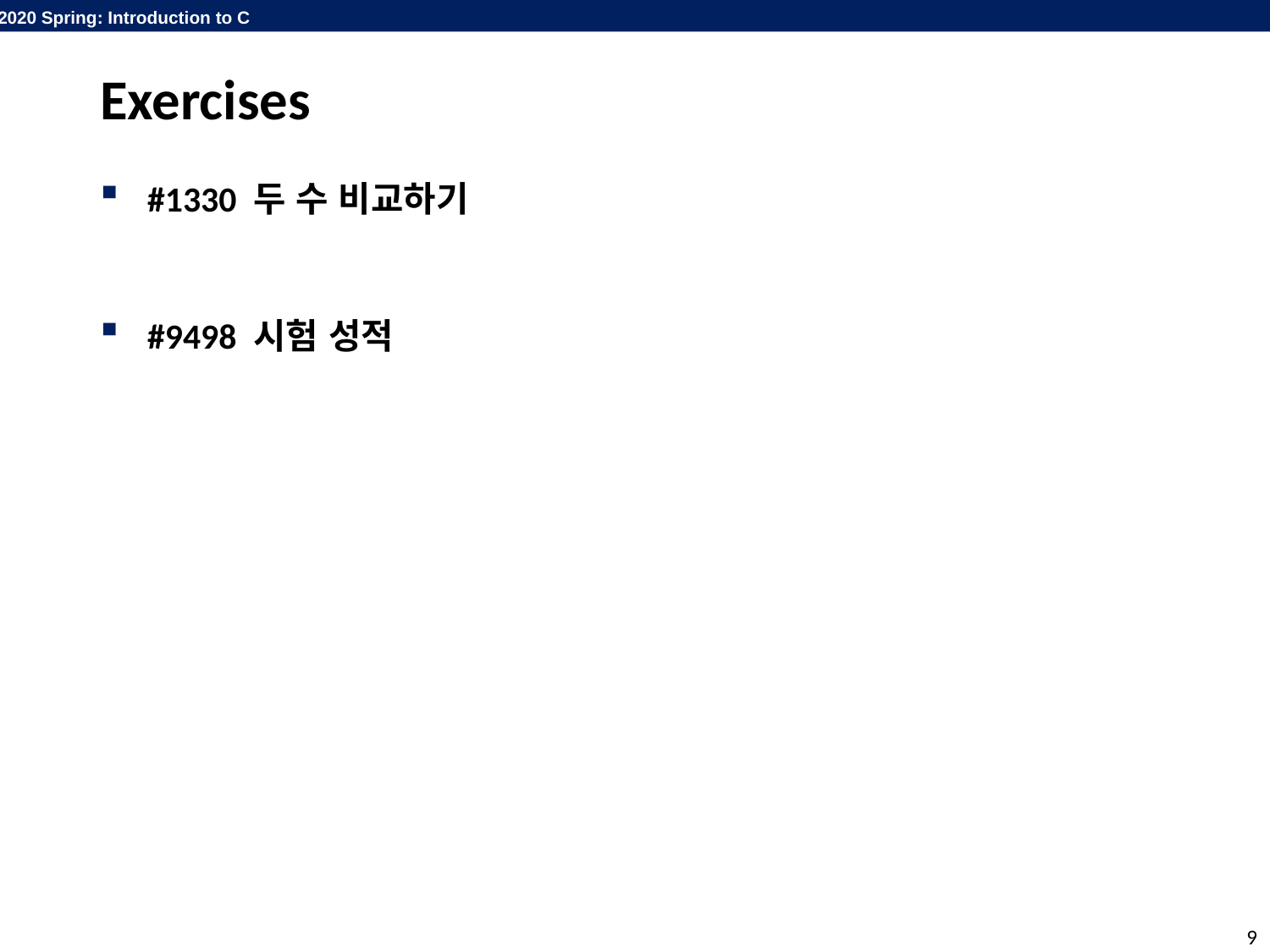

# Exercises
#1330 두 수 비교하기

#9498 시험 성적
9